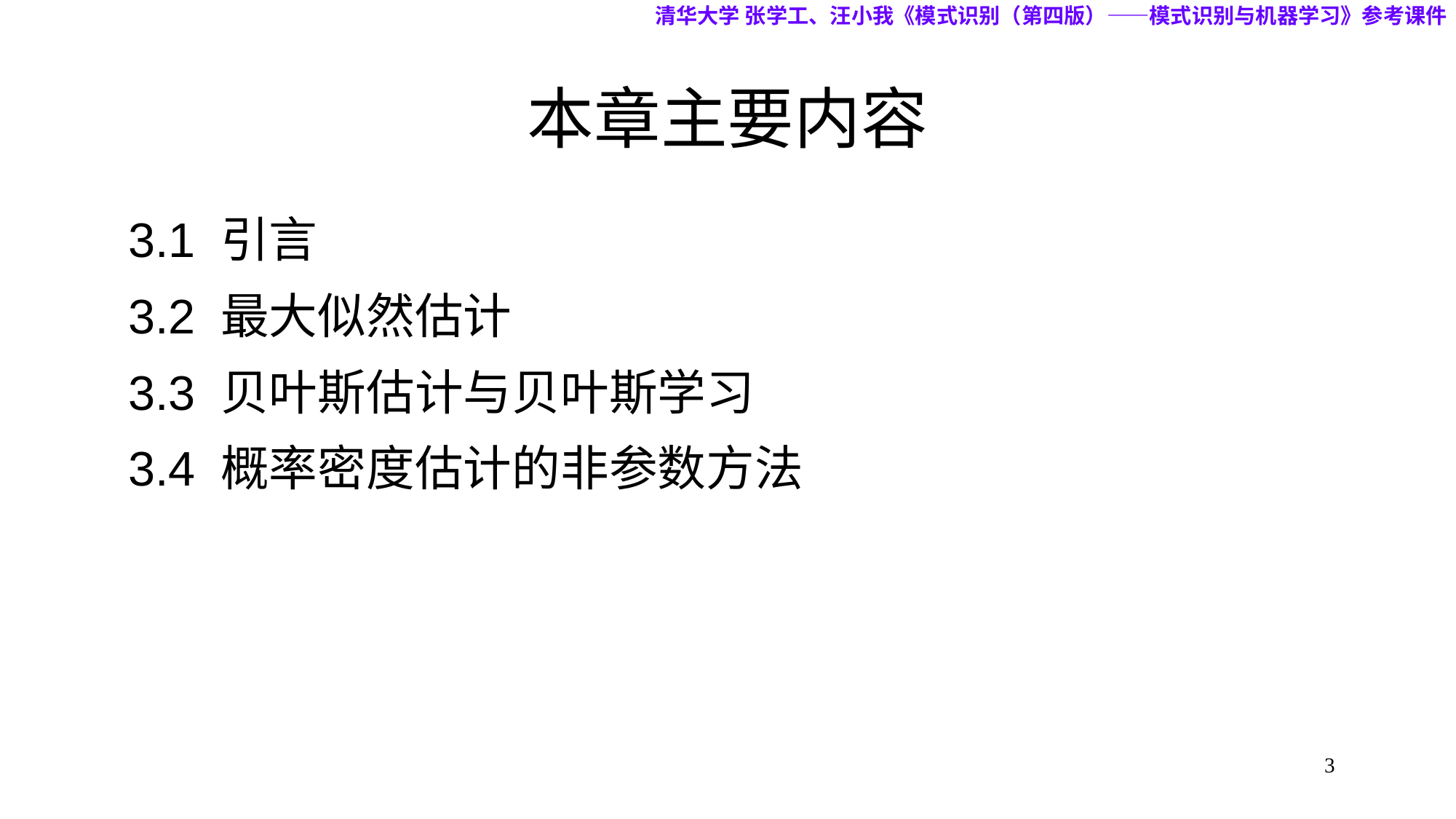

清华大学 张学工、汪小我《模式识别（第四版）——模式识别与机器学习》参考课件
# 本章主要内容
3.1 引言
3.2 最大似然估计
3.3 贝叶斯估计与贝叶斯学习
3.4 概率密度估计的非参数方法
3